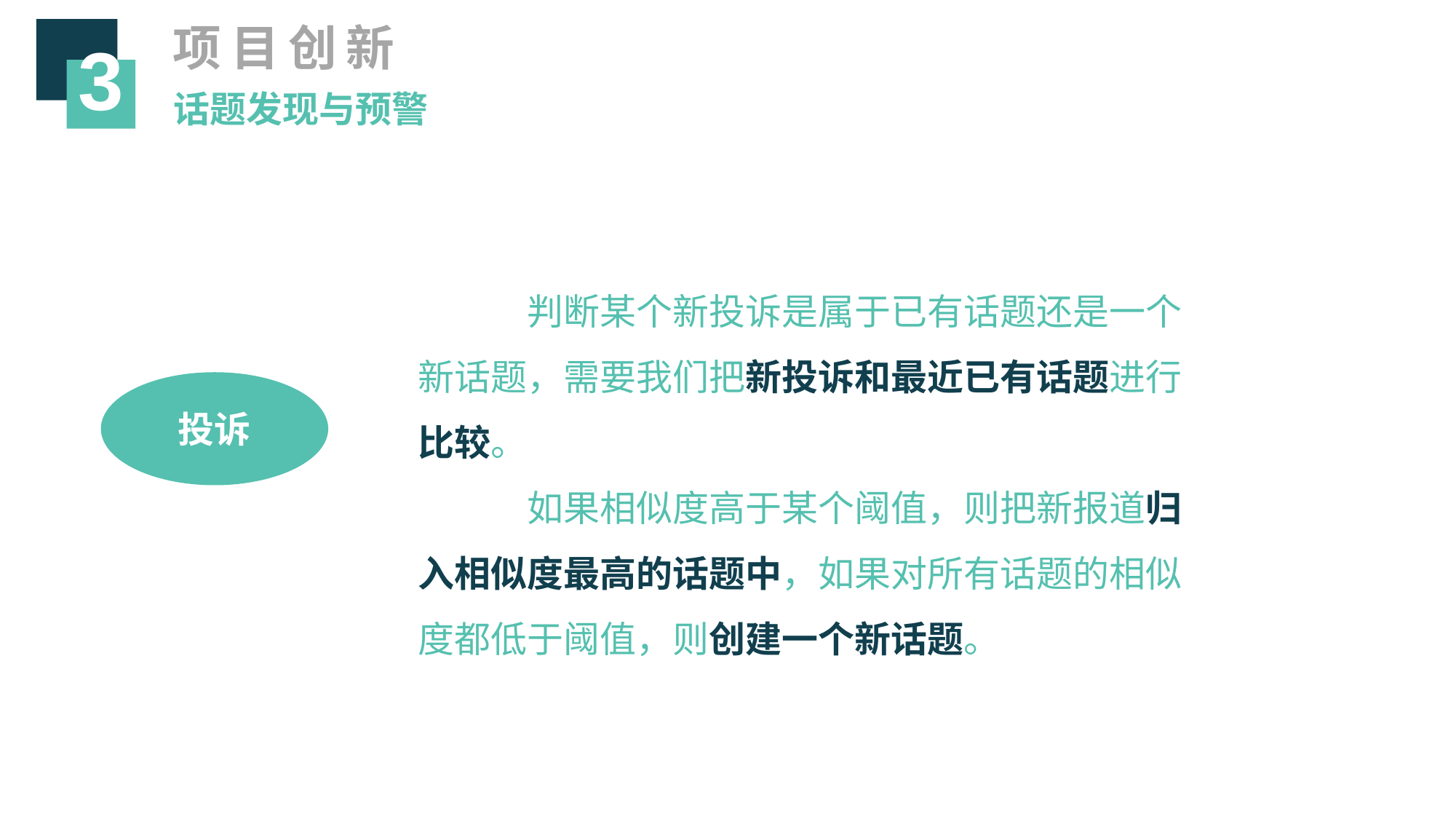

项目创新

3
话题发现与预警
	判断某个新投诉是属于已有话题还是一个新话题，需要我们把新投诉和最近已有话题进行比较。
	如果相似度高于某个阈值，则把新报道归入相似度最高的话题中，如果对所有话题的相似度都低于阈值，则创建一个新话题。

投诉